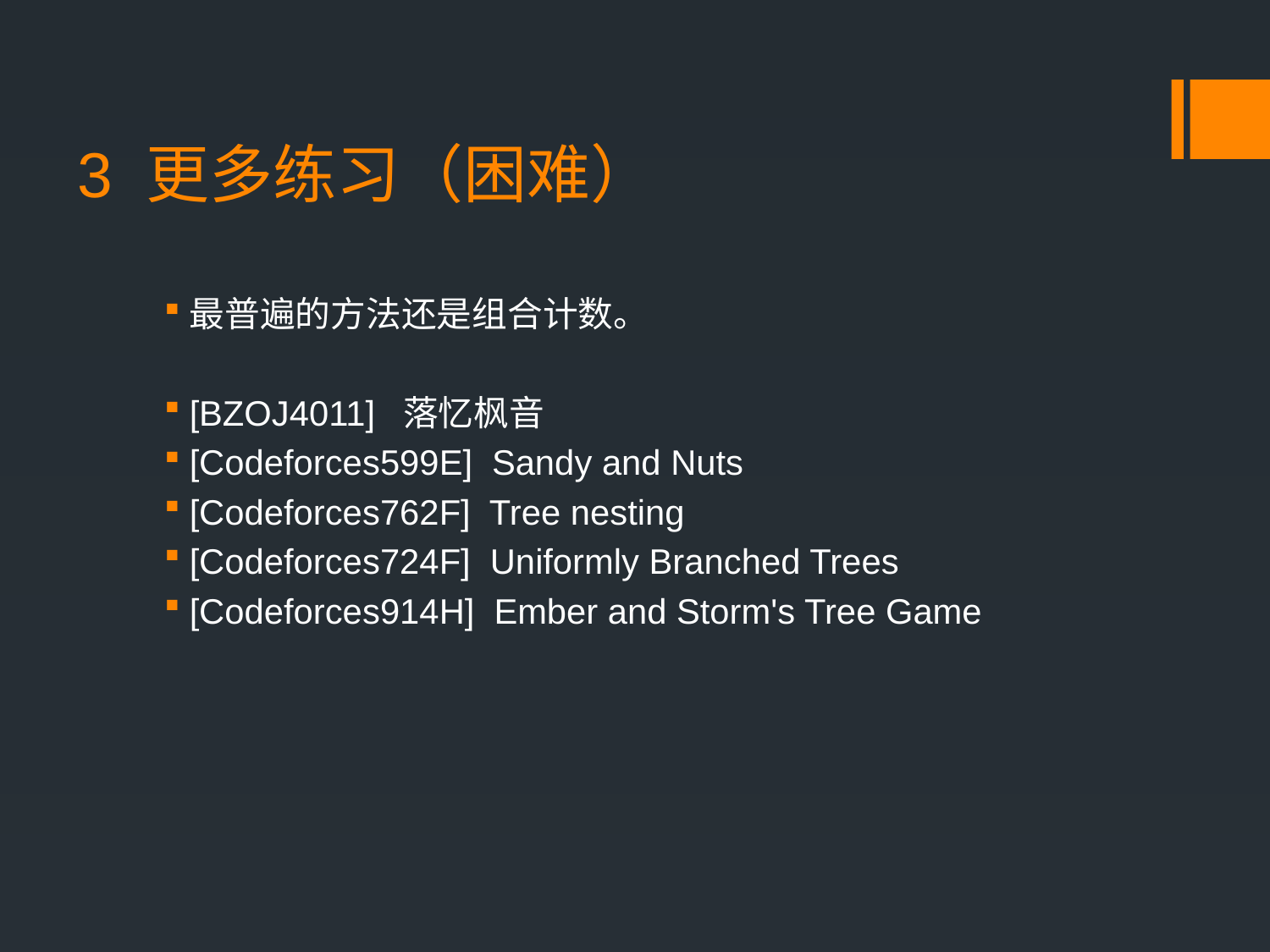

# 3 更多练习（困难）

最普遍的方法还是组合计数。

[BZOJ4011]  落忆枫音
[Codeforces599E]  Sandy and Nuts
[Codeforces762F]  Tree nesting
[Codeforces724F]  Uniformly Branched Trees
[Codeforces914H]  Ember and Storm's Tree Game